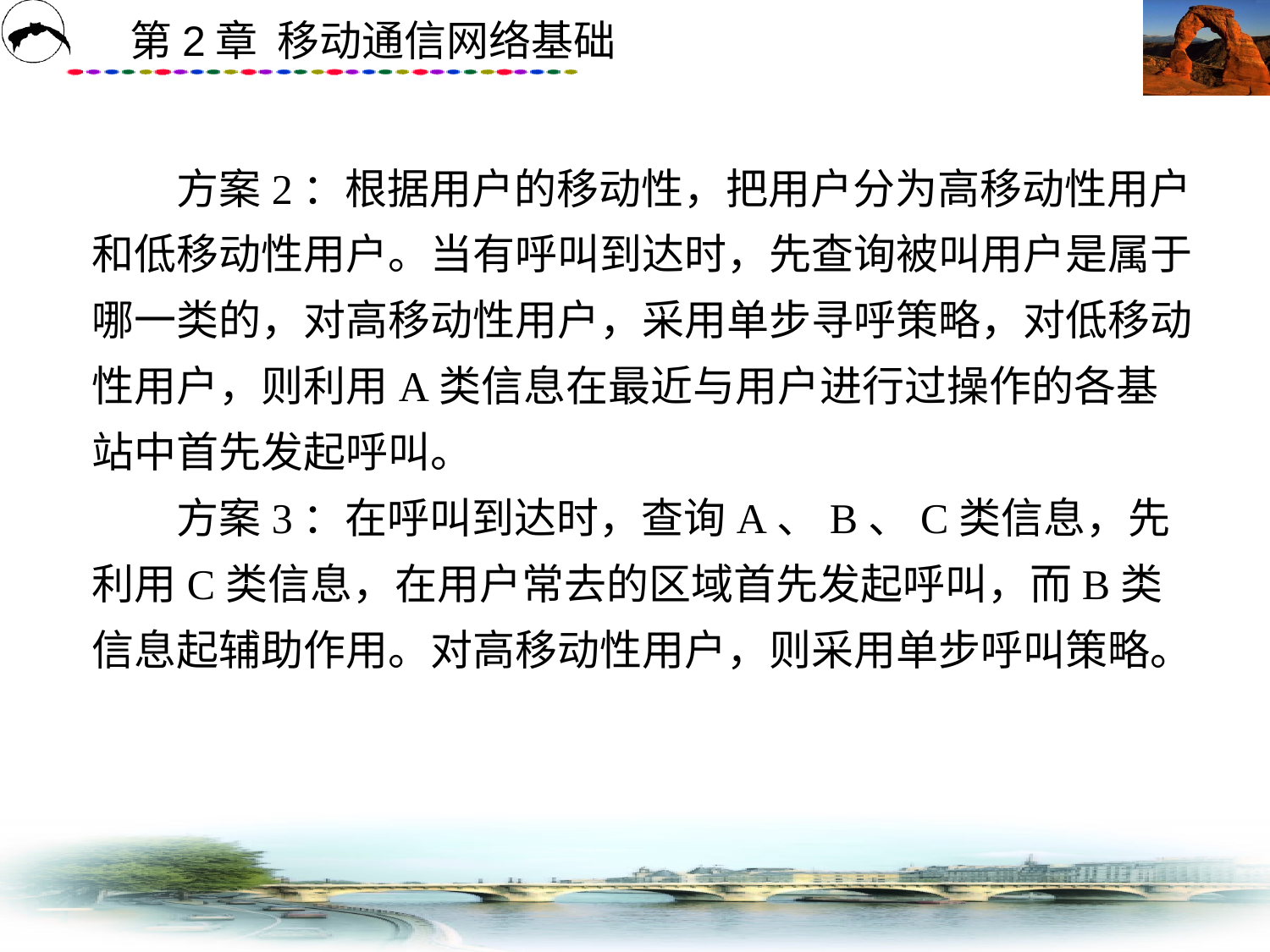

# 方案2：根据用户的移动性，把用户分为高移动性用户和低移动性用户。当有呼叫到达时，先查询被叫用户是属于哪一类的，对高移动性用户，采用单步寻呼策略，对低移动性用户，则利用A类信息在最近与用户进行过操作的各基站中首先发起呼叫。 　　方案3：在呼叫到达时，查询A、B、C类信息，先利用C类信息，在用户常去的区域首先发起呼叫，而B类信息起辅助作用。对高移动性用户，则采用单步呼叫策略。